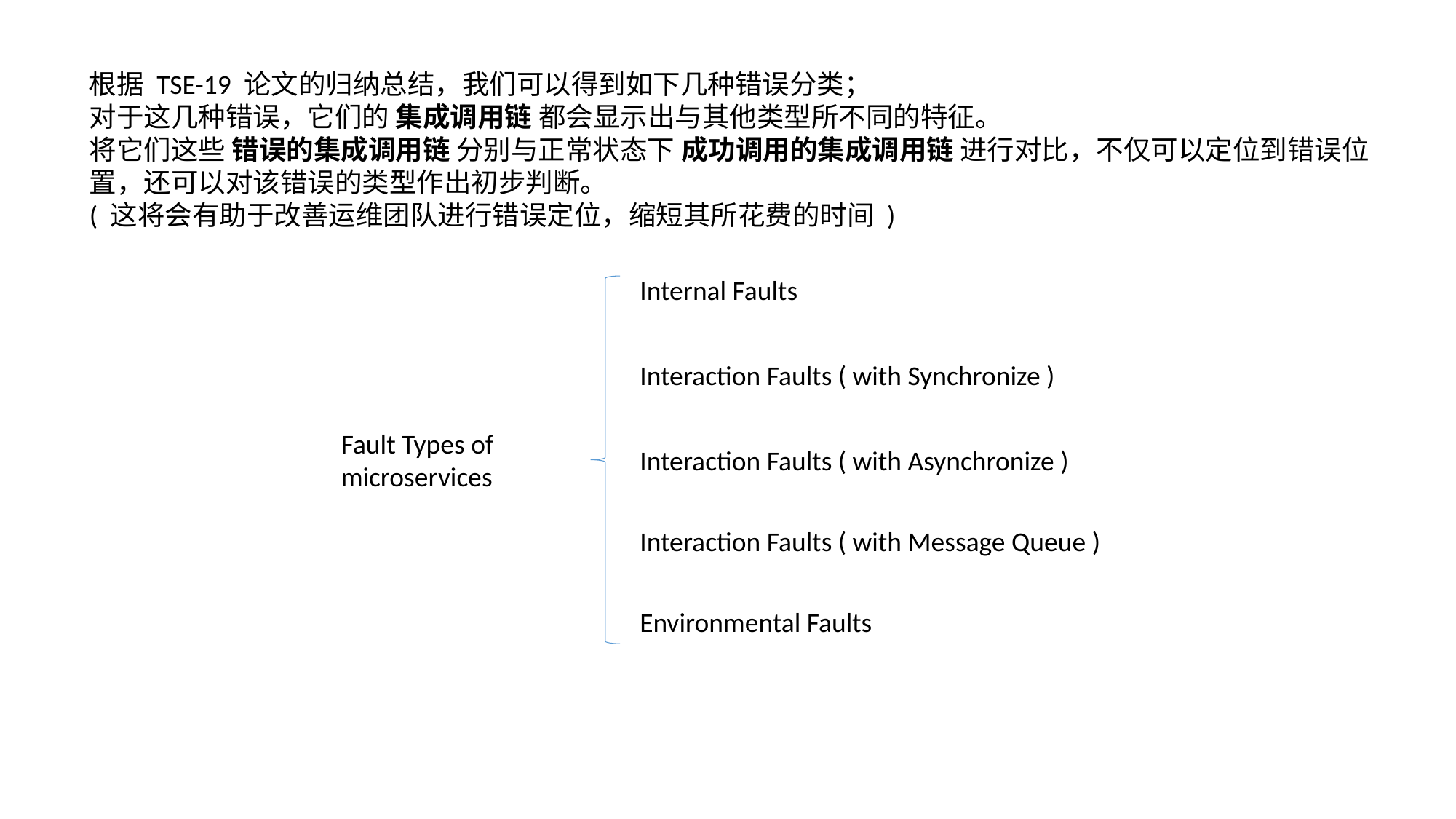

根据 TSE-19 论文的归纳总结，我们可以得到如下几种错误分类；
对于这几种错误，它们的 集成调用链 都会显示出与其他类型所不同的特征。
将它们这些 错误的集成调用链 分别与正常状态下 成功调用的集成调用链 进行对比，不仅可以定位到错误位置，还可以对该错误的类型作出初步判断。
( 这将会有助于改善运维团队进行错误定位，缩短其所花费的时间 )
Internal Faults

Interaction Faults ( with Synchronize )
Fault Types of microservices
Interaction Faults ( with Asynchronize )
Interaction Faults ( with Message Queue )
Environmental Faults